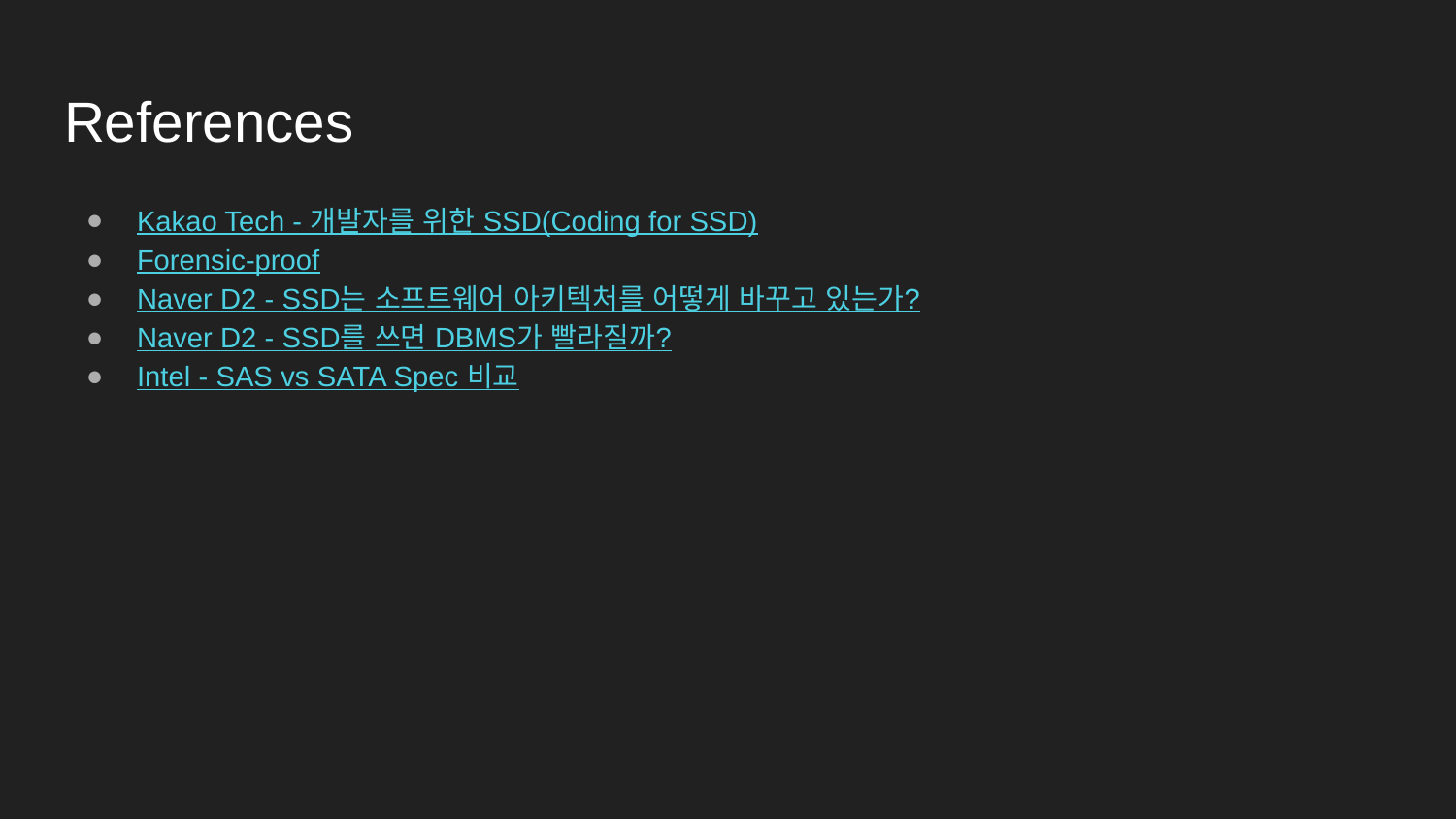

# References
Kakao Tech - 개발자를 위한 SSD(Coding for SSD)
Forensic-proof
Naver D2 - SSD는 소프트웨어 아키텍처를 어떻게 바꾸고 있는가?
Naver D2 - SSD를 쓰면 DBMS가 빨라질까?
Intel - SAS vs SATA Spec 비교